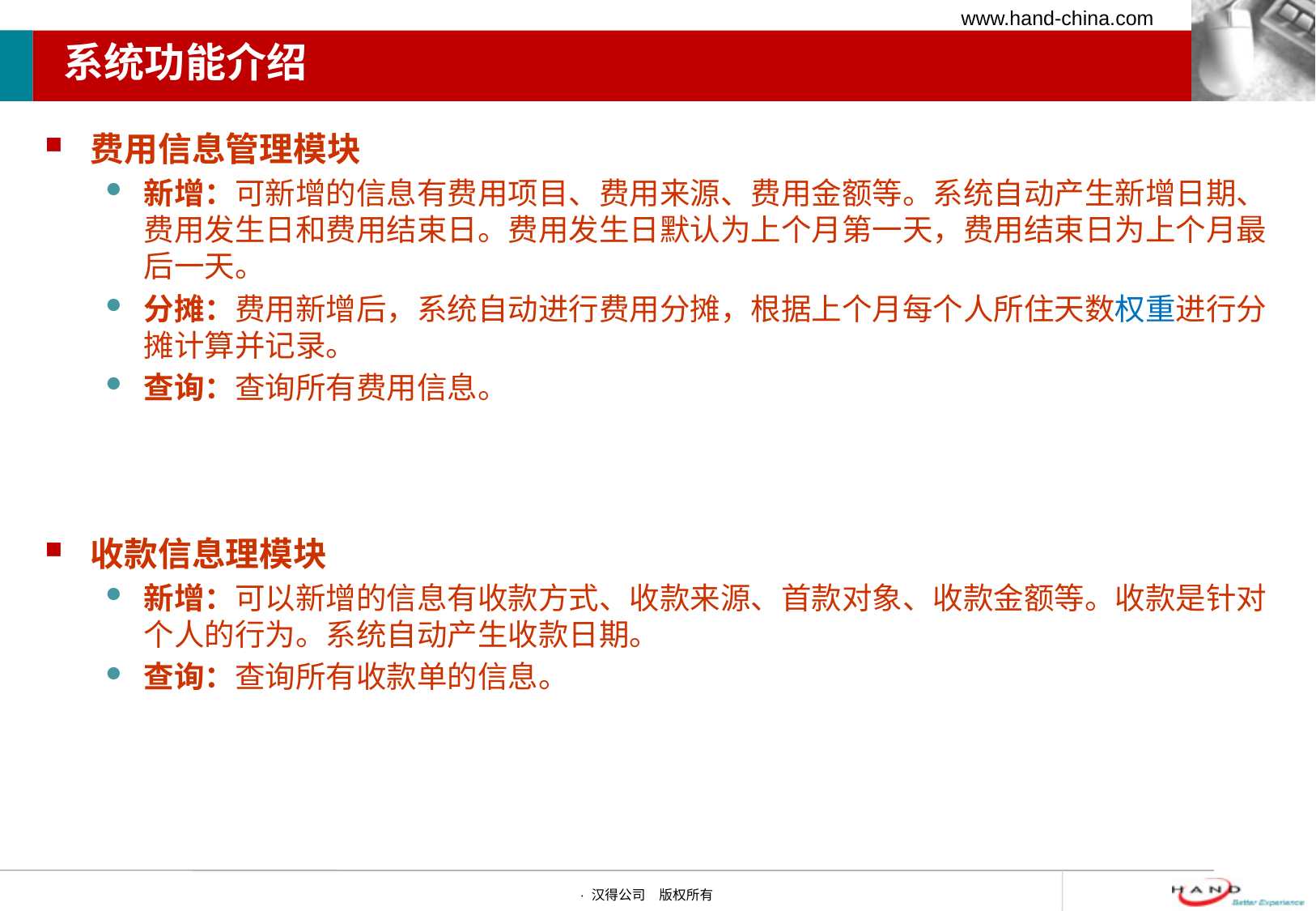

# 系统功能介绍
费用信息管理模块
新增：可新增的信息有费用项目、费用来源、费用金额等。系统自动产生新增日期、费用发生日和费用结束日。费用发生日默认为上个月第一天，费用结束日为上个月最后一天。
分摊：费用新增后，系统自动进行费用分摊，根据上个月每个人所住天数权重进行分摊计算并记录。
查询：查询所有费用信息。

收款信息理模块
新增：可以新增的信息有收款方式、收款来源、首款对象、收款金额等。收款是针对个人的行为。系统自动产生收款日期。
查询：查询所有收款单的信息。

9